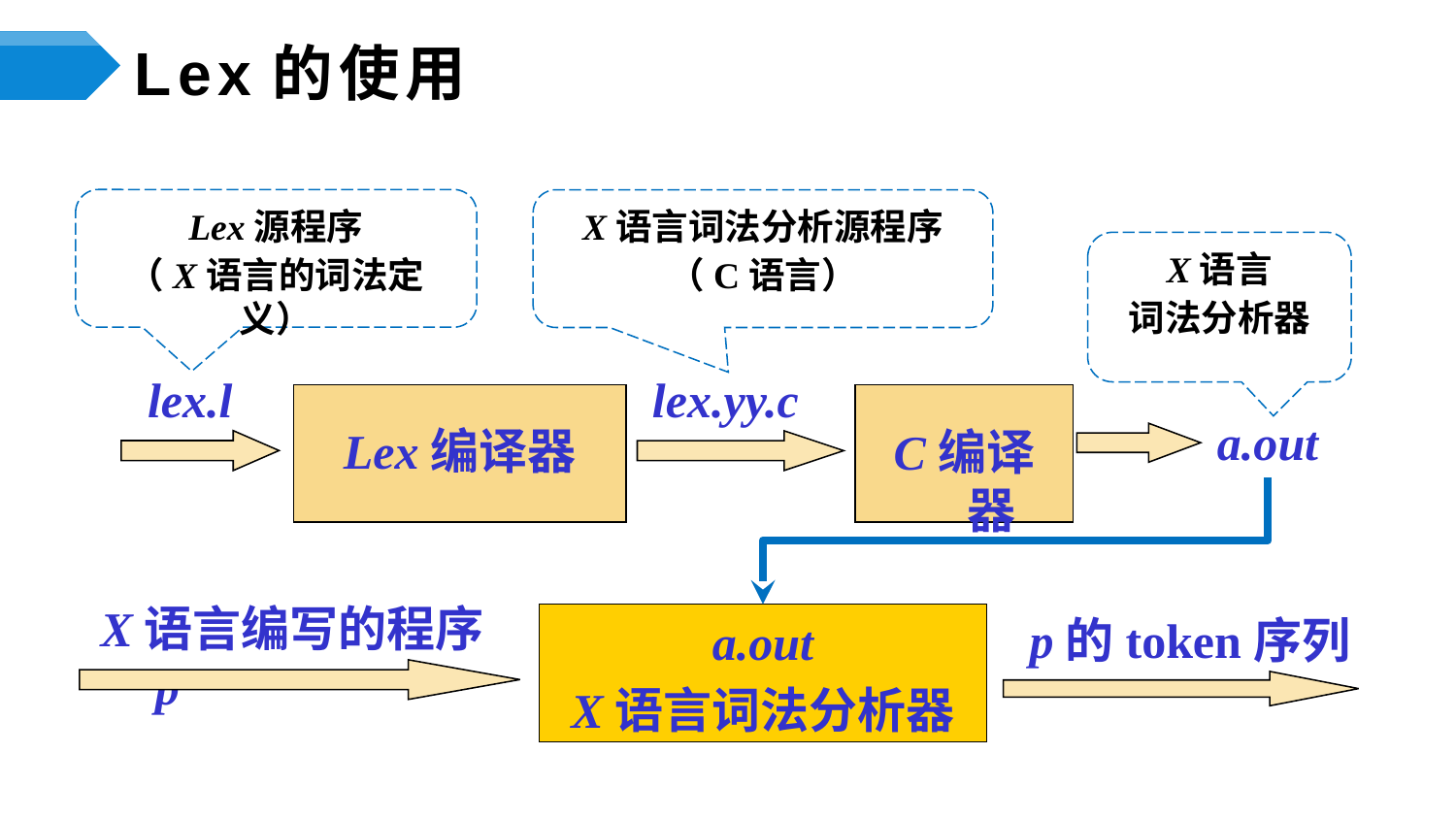

# Lex的使用
Lex源程序
（X语言的词法定义）
lex.l
X语言词法分析源程序
（C语言）
lex.yy.c
X语言
词法分析器
a.out

Lex编译器

C编译器

X语言编写的程序p
p的token序列
a.out
X语言词法分析器